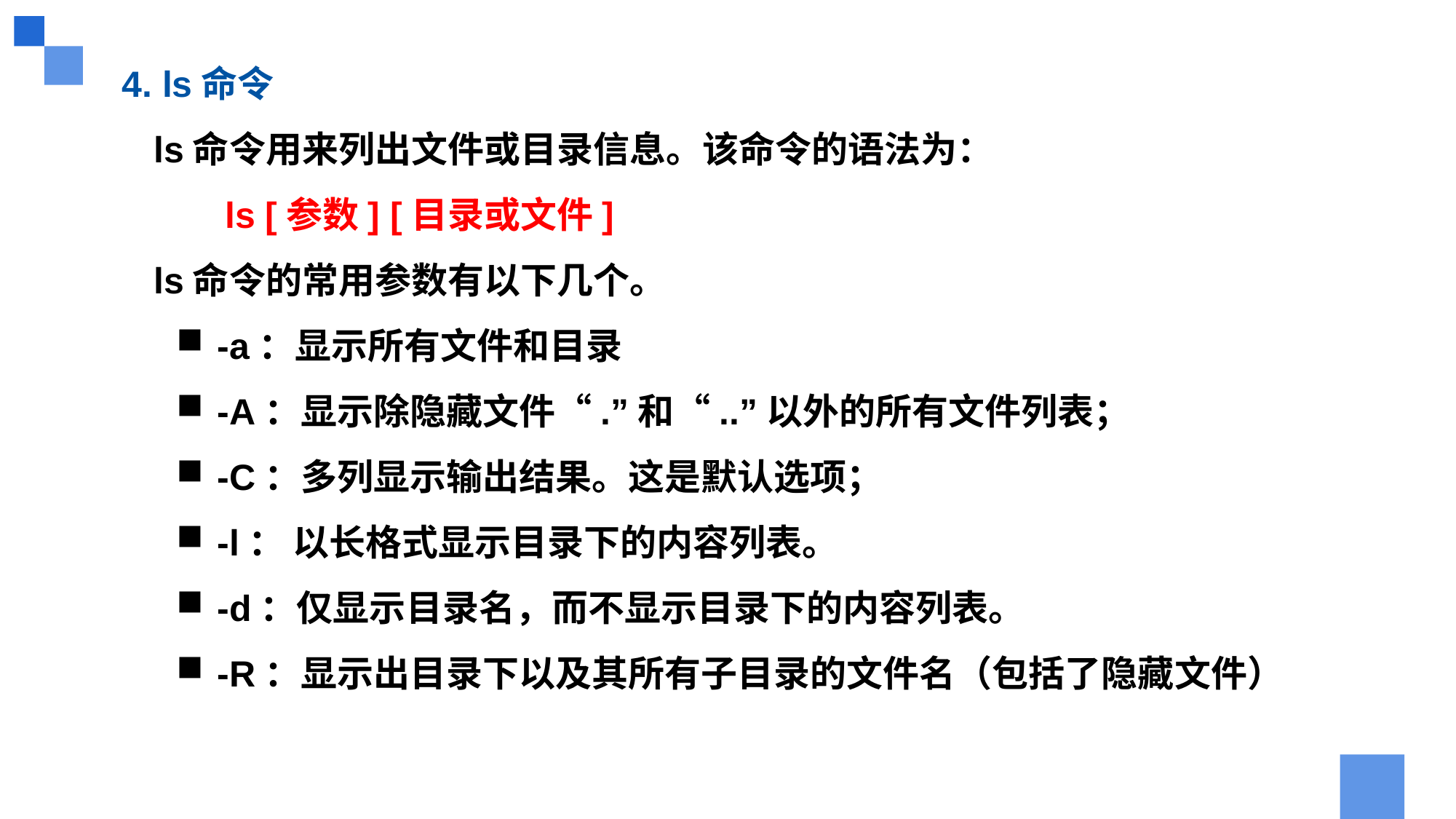

4. ls命令
ls命令用来列出文件或目录信息。该命令的语法为：
       ls [参数] [目录或文件]
ls命令的常用参数有以下几个。
-a：显示所有文件和目录
-A：显示除隐藏文件“.”和“..”以外的所有文件列表；
-C：多列显示输出结果。这是默认选项；
-l： 以长格式显示目录下的内容列表。
-d：仅显示目录名，而不显示目录下的内容列表。
-R：显示出目录下以及其所有子目录的文件名（包括了隐藏文件）
11